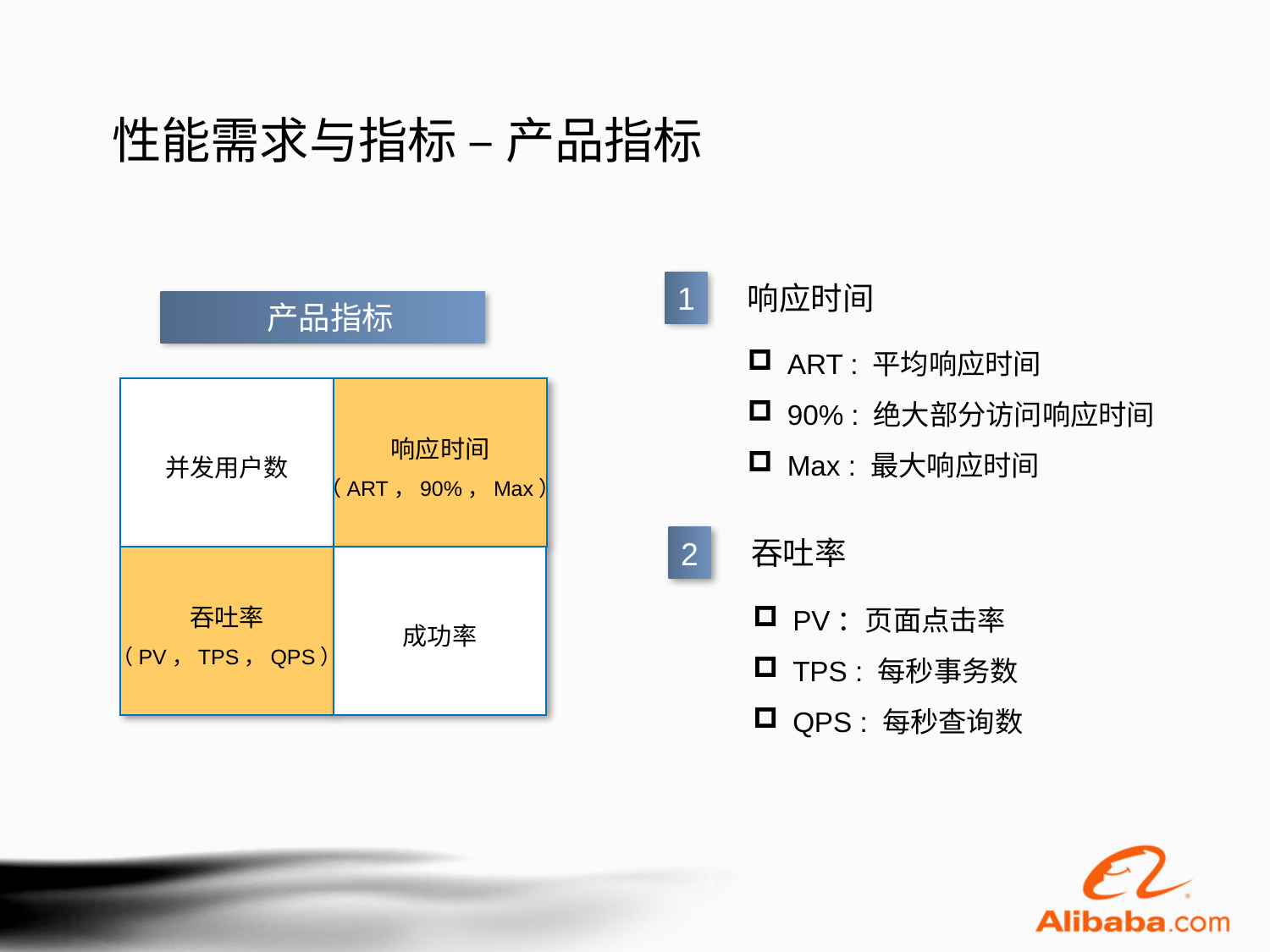

# 性能需求与指标 – 产品指标
1
响应时间
ART : 平均响应时间
90% : 绝大部分访问响应时间
Max : 最大响应时间
 产品指标
并发用户数
响应时间
（ART，90%，Max）
吞吐率
（PV，TPS，QPS）
成功率
2
吞吐率
PV：页面点击率
TPS : 每秒事务数
QPS : 每秒查询数